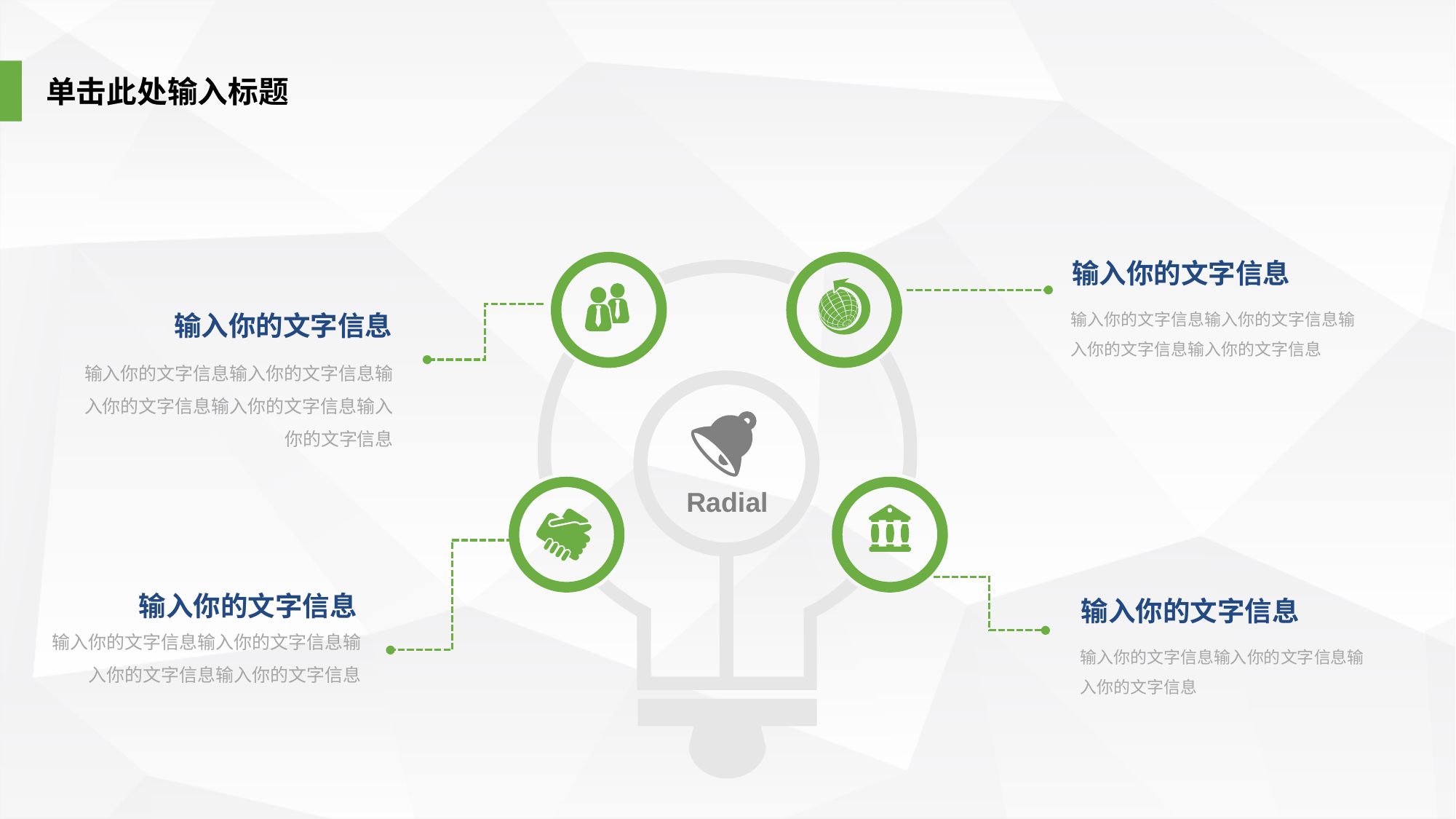

单击此处输入标题
输入你的文字信息

输入你的文字信息输入你的文字信息输入你的文字信息输入你的文字信息
输入你的文字信息
输入你的文字信息输入你的文字信息输入你的文字信息输入你的文字信息输入你的文字信息

Radial

输入你的文字信息
输入你的文字信息
输入你的文字信息输入你的文字信息输入你的文字信息输入你的文字信息
输入你的文字信息输入你的文字信息输入你的文字信息